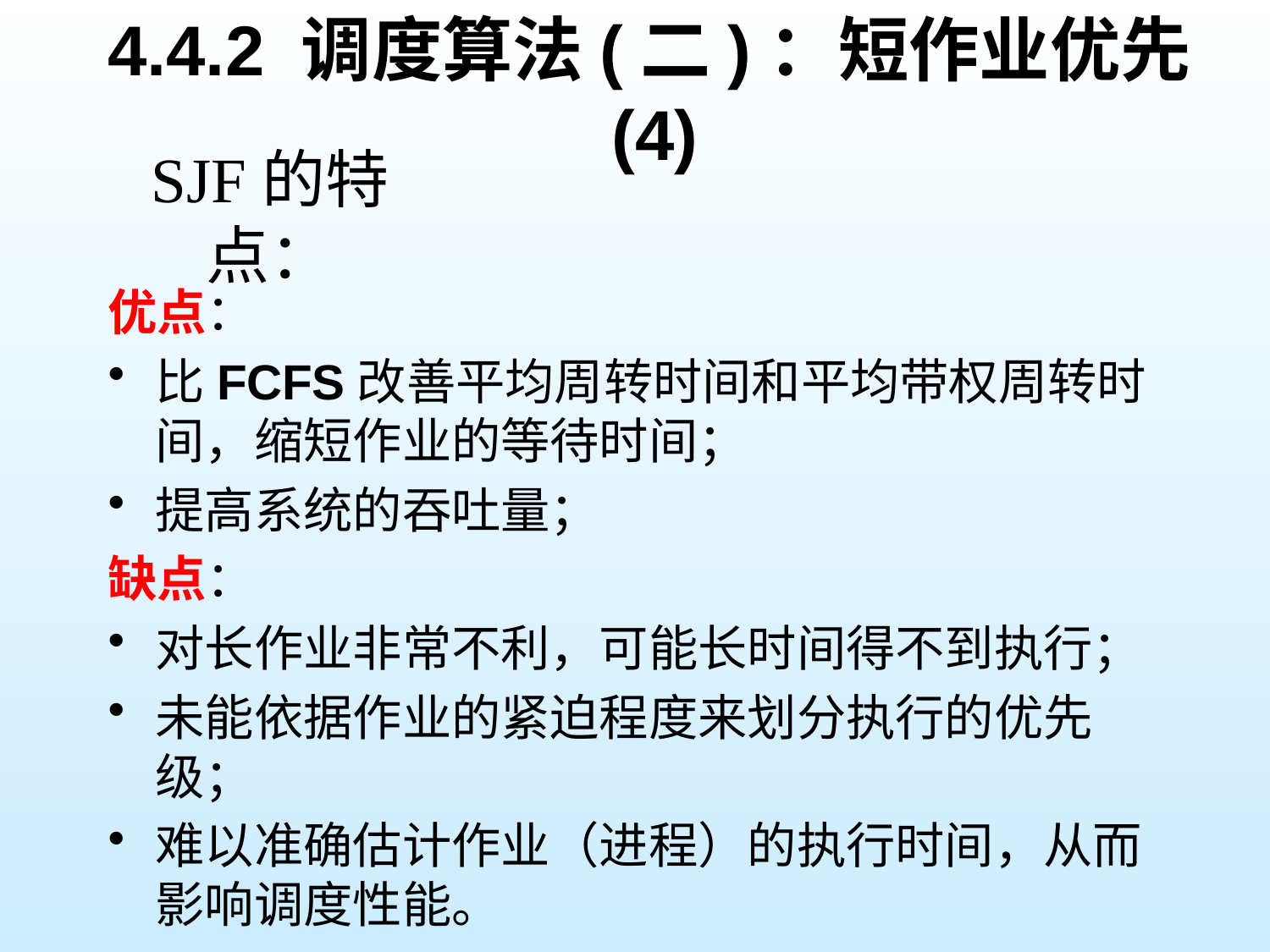

4.4.2 调度算法(二)：短作业优先(4)
# SJF的特点：
优点：
比FCFS改善平均周转时间和平均带权周转时间，缩短作业的等待时间；
提高系统的吞吐量；
缺点：
对长作业非常不利，可能长时间得不到执行；
未能依据作业的紧迫程度来划分执行的优先级；
难以准确估计作业（进程）的执行时间，从而影响调度性能。